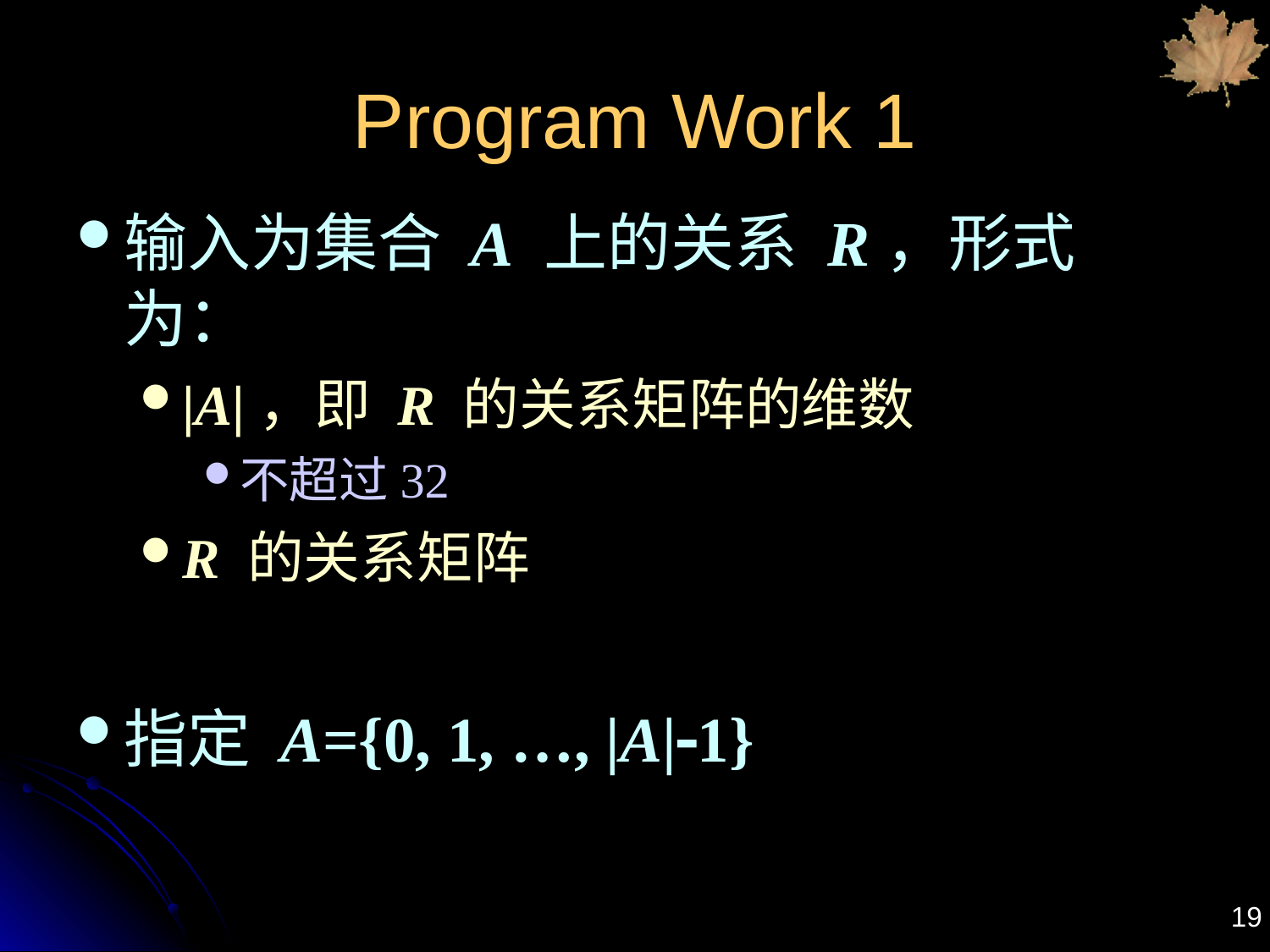

# Program Work 1
输入为集合 A 上的关系 R，形式为：
|A|，即 R 的关系矩阵的维数
不超过32
R 的关系矩阵

指定 A={0, 1, …, |A|−1}
19